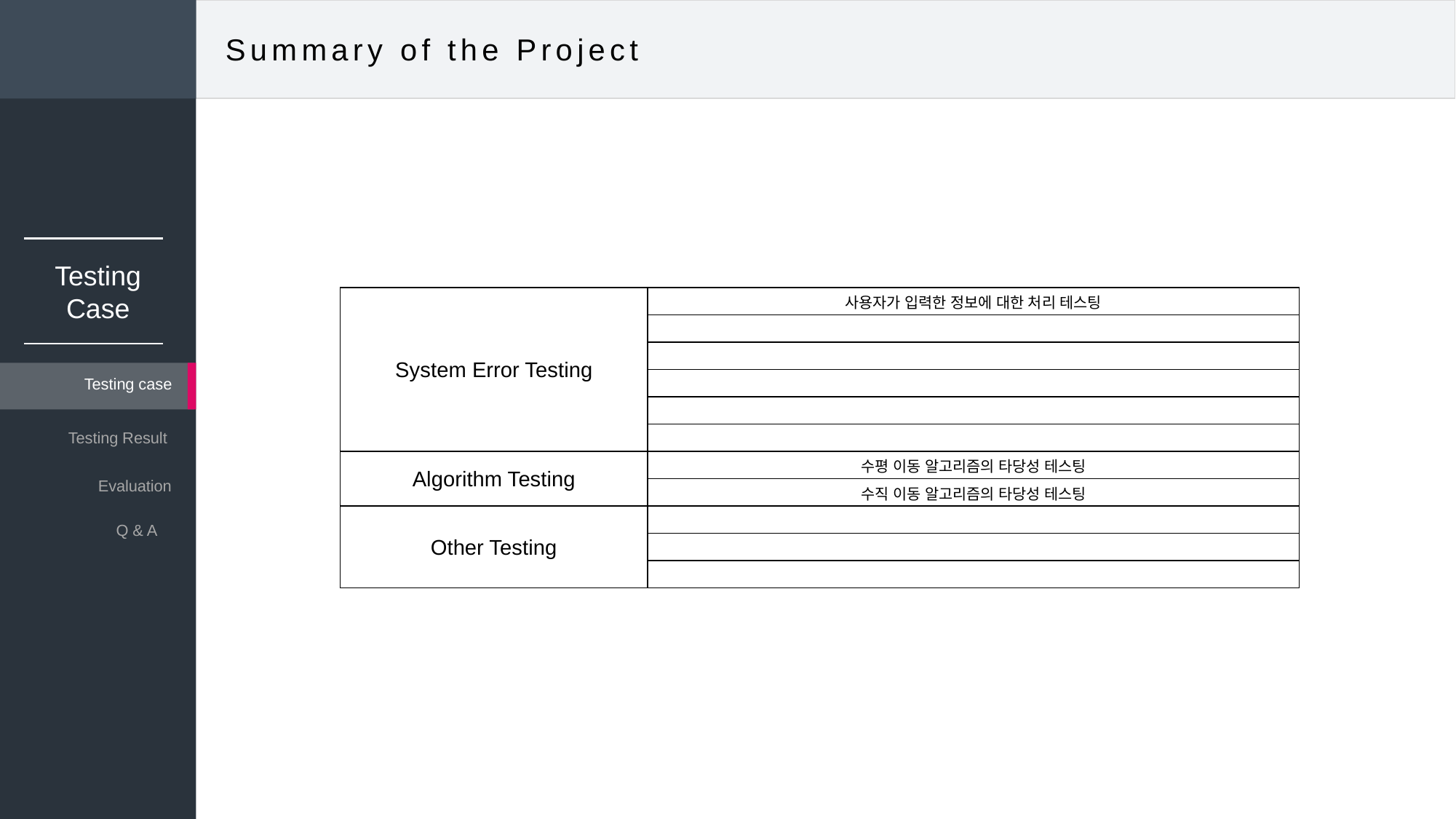

Summary of the Project
Testing
Case
| System Error Testing | 사용자가 입력한 정보에 대한 처리 테스팅 |
| --- | --- |
|  |  |
|  |  |
|  |  |
|  |  |
|  |  |
| Algorithm Testing | 수평 이동 알고리즘의 타당성 테스팅 |
|  | 수직 이동 알고리즘의 타당성 테스팅 |
| Other Testing |  |
|  |  |
|  |  |

Testing case

Testing Result
Evaluation
Q & A